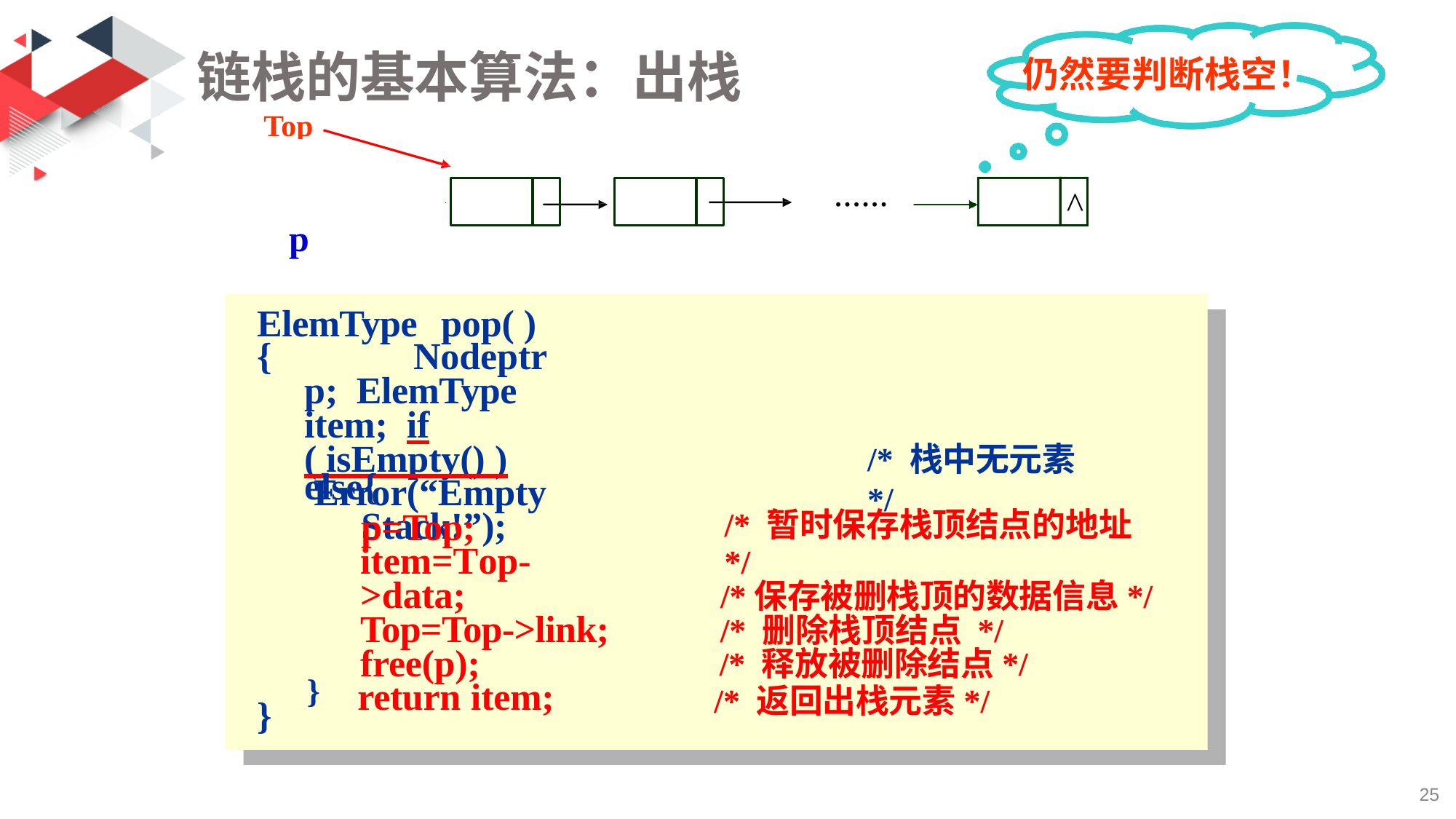

# 链栈的基本算法：出栈
Top
仍然要判断栈空！

......

^

p

ElemType	pop( )

{		Nodeptr p;  ElemType item;  if ( isEmpty() )
Error(“Empty Stack!”);
/* 栈中无元素*/
else{
p=Top;  item=Top->data;  Top=Top->link;  free(p);
return item;
/* 暂时保存栈顶结点的地址*/
/*保存被删栈顶的数据信息*/
/* 删除栈顶结点 */
/* 释放被删除结点*/
/* 返回出栈元素*/
}
}
25